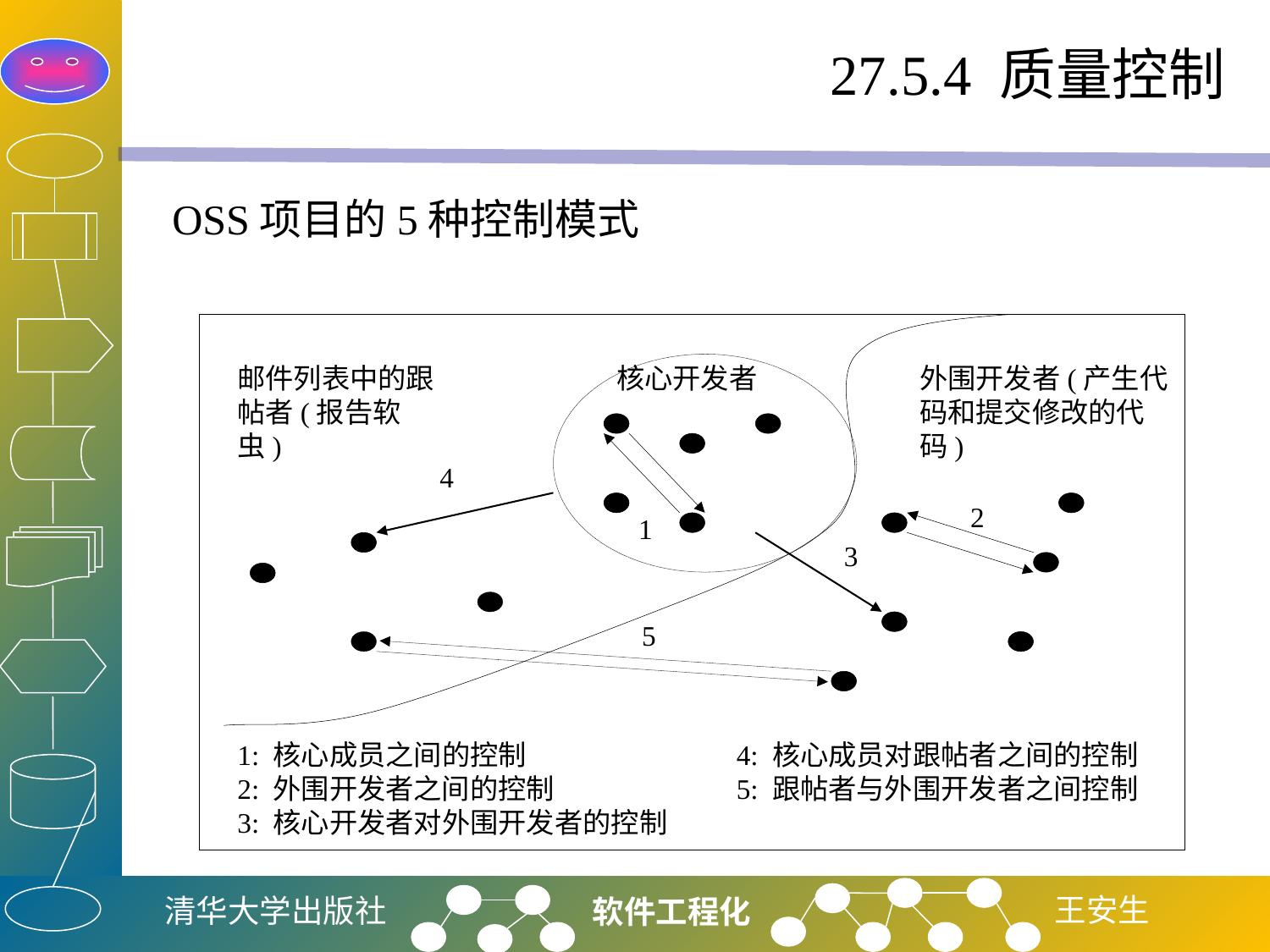

# 27.5.4 质量控制
OSS项目的5种控制模式

邮件列表中的跟帖者(报告软虫)

核心开发者
外围开发者(产生代码和提交修改的代码)

4

2

1

3

5

1: 核心成员之间的控制
2: 外围开发者之间的控制
3: 核心开发者对外围开发者的控制
4: 核心成员对跟帖者之间的控制
5: 跟帖者与外围开发者之间控制